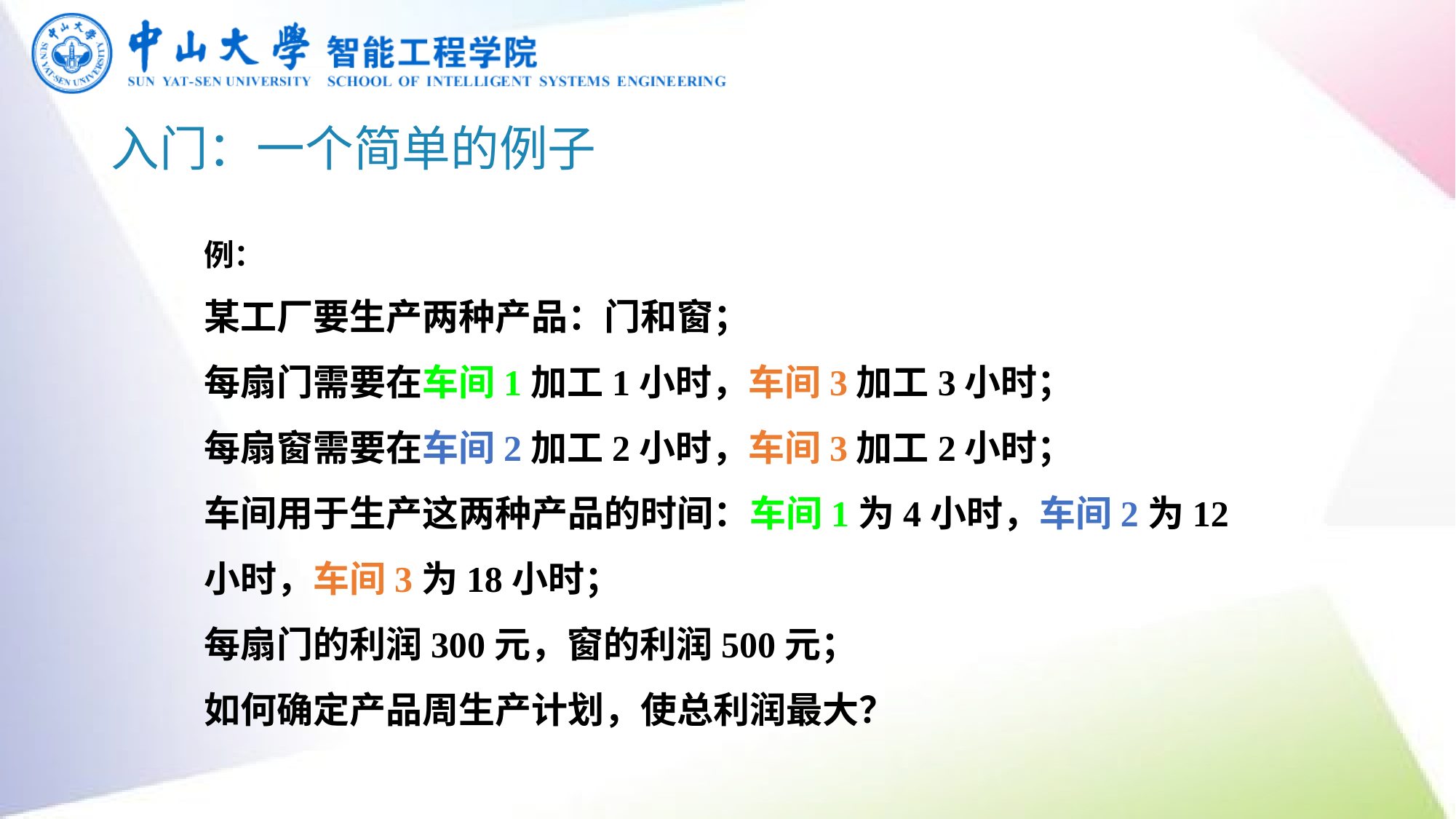

# 入门：一个简单的例子
例：
某工厂要生产两种产品：门和窗；
每扇门需要在车间1加工1小时，车间3加工3小时；
每扇窗需要在车间2加工2小时，车间3加工2小时；
车间用于生产这两种产品的时间：车间1为4小时，车间2为12小时，车间3为18小时；
每扇门的利润300元，窗的利润500元；
如何确定产品周生产计划，使总利润最大？